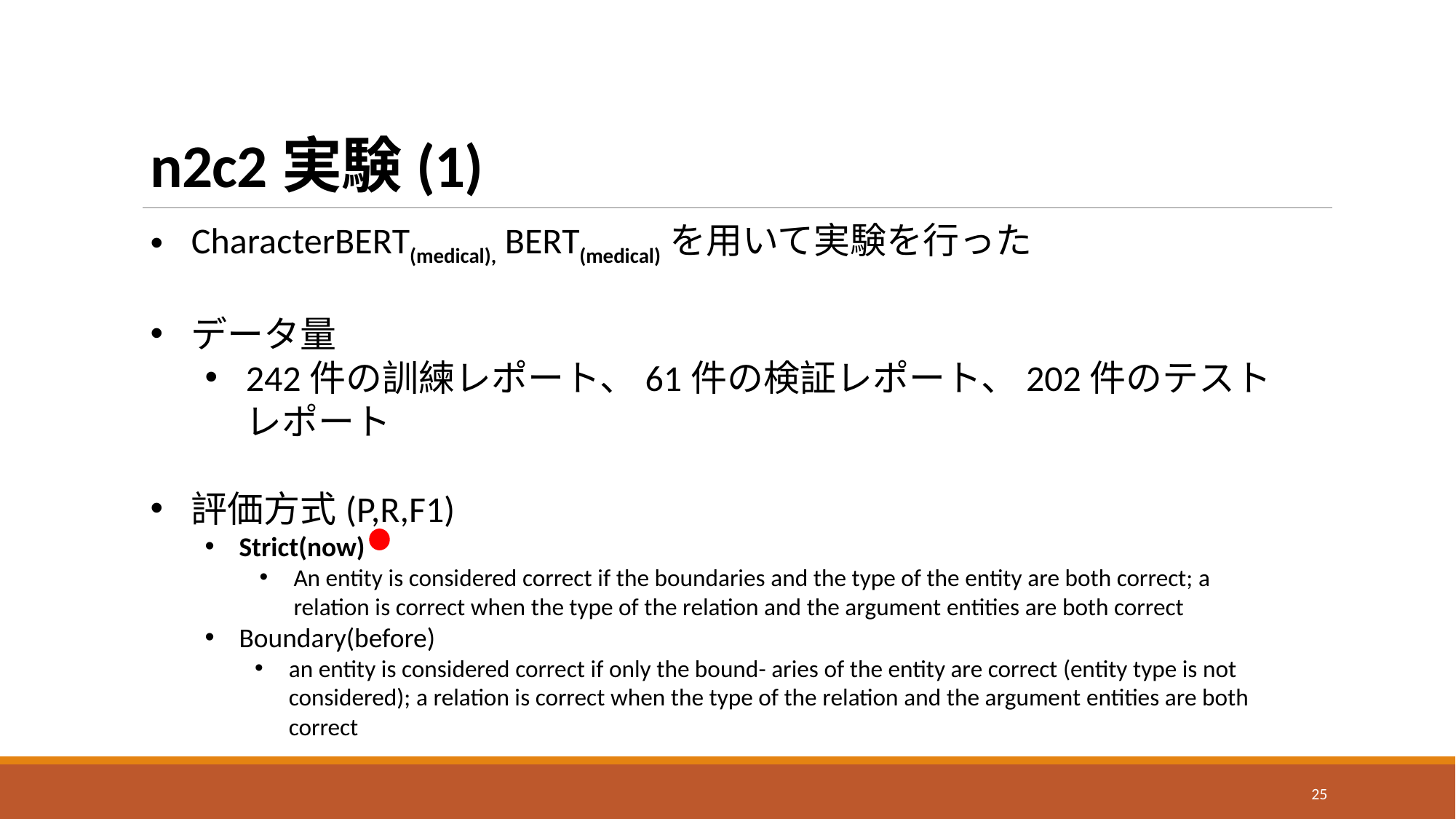

# n2c2実験(1)
CharacterBERT(medical), BERT(medical)を用いて実験を行った

データ量
242件の訓練レポート、61件の検証レポート、202件のテストレポート

評価方式(P,R,F1)
Strict(now)
An entity is considered correct if the boundaries and the type of the entity are both correct; a relation is correct when the type of the relation and the argument entities are both correct
Boundary(before)
an entity is considered correct if only the bound- aries of the entity are correct (entity type is not considered); a relation is correct when the type of the relation and the argument entities are both correct

25